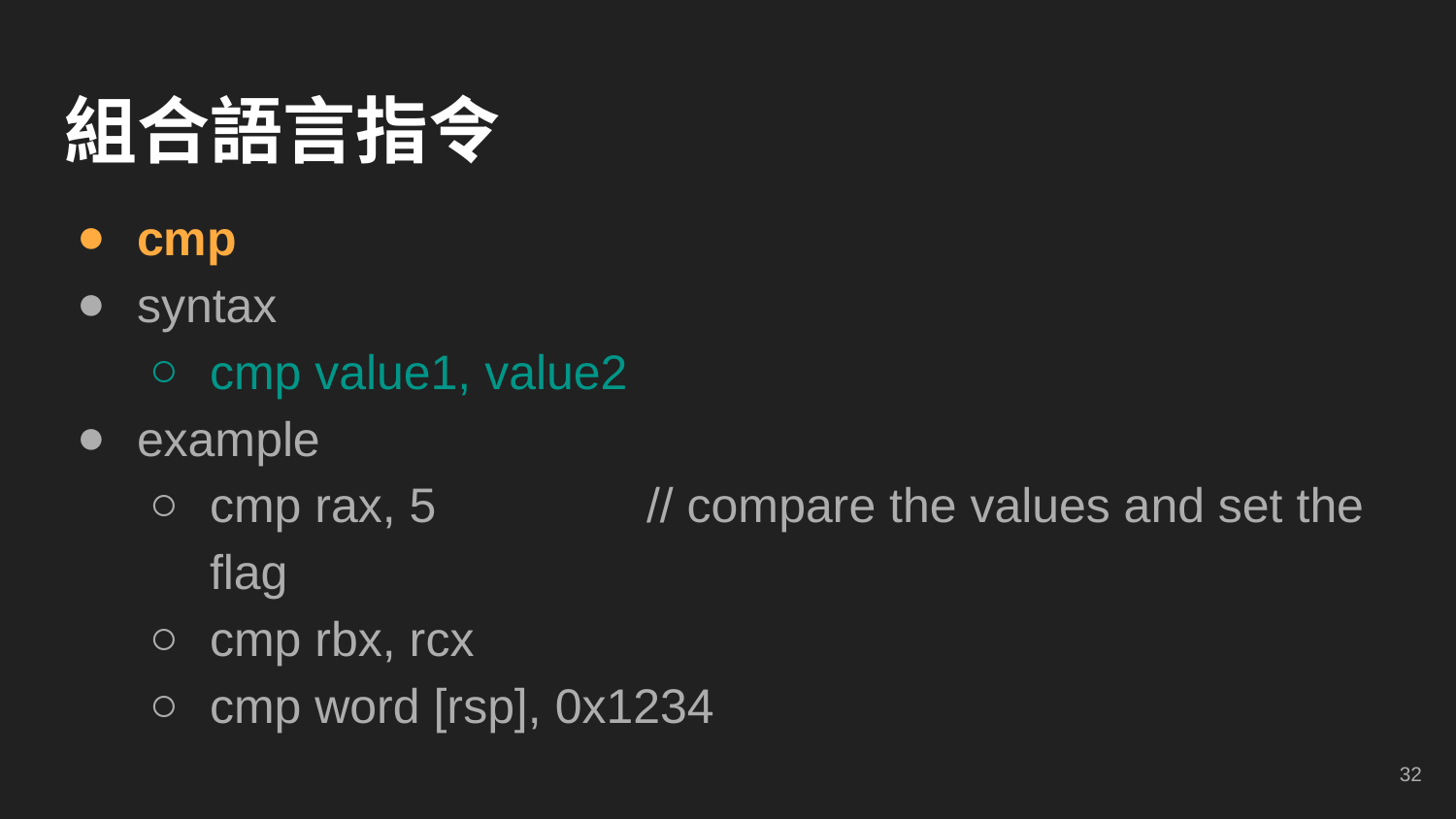

# 組合語言指令
cmp
syntax
cmp value1, value2
example
cmp rax, 5		// compare the values and set the flag
cmp rbx, rcx
cmp word [rsp], 0x1234
32